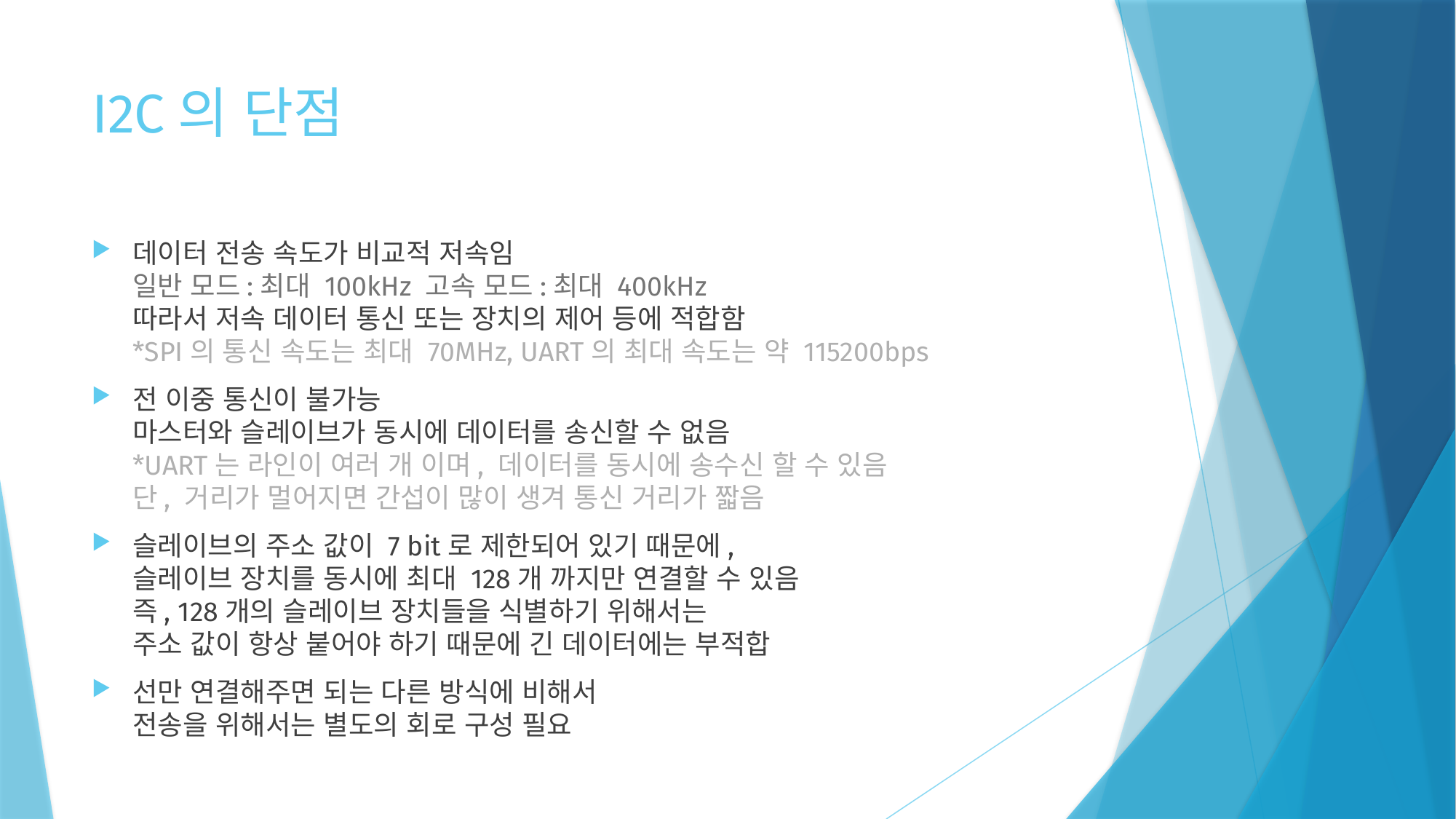

# I2C의 단점
데이터 전송 속도가 비교적 저속임
일반 모드:최대 100kHz 고속 모드:최대 400kHz
따라서 저속 데이터 통신 또는 장치의 제어 등에 적합함
*SPI의 통신 속도는 최대 70MHz, UART의 최대 속도는 약 115200bps
전 이중 통신이 불가능
마스터와 슬레이브가 동시에 데이터를 송신할 수 없음
*UART는 라인이 여러 개 이며, 데이터를 동시에 송수신 할 수 있음
단, 거리가 멀어지면 간섭이 많이 생겨 통신 거리가 짧음
슬레이브의 주소 값이 7 bit로 제한되어 있기 때문에,
슬레이브 장치를 동시에 최대 128개 까지만 연결할 수 있음
즉, 128개의 슬레이브 장치들을 식별하기 위해서는
주소 값이 항상 붙어야 하기 때문에 긴 데이터에는 부적합
선만 연결해주면 되는 다른 방식에 비해서
전송을 위해서는 별도의 회로 구성 필요